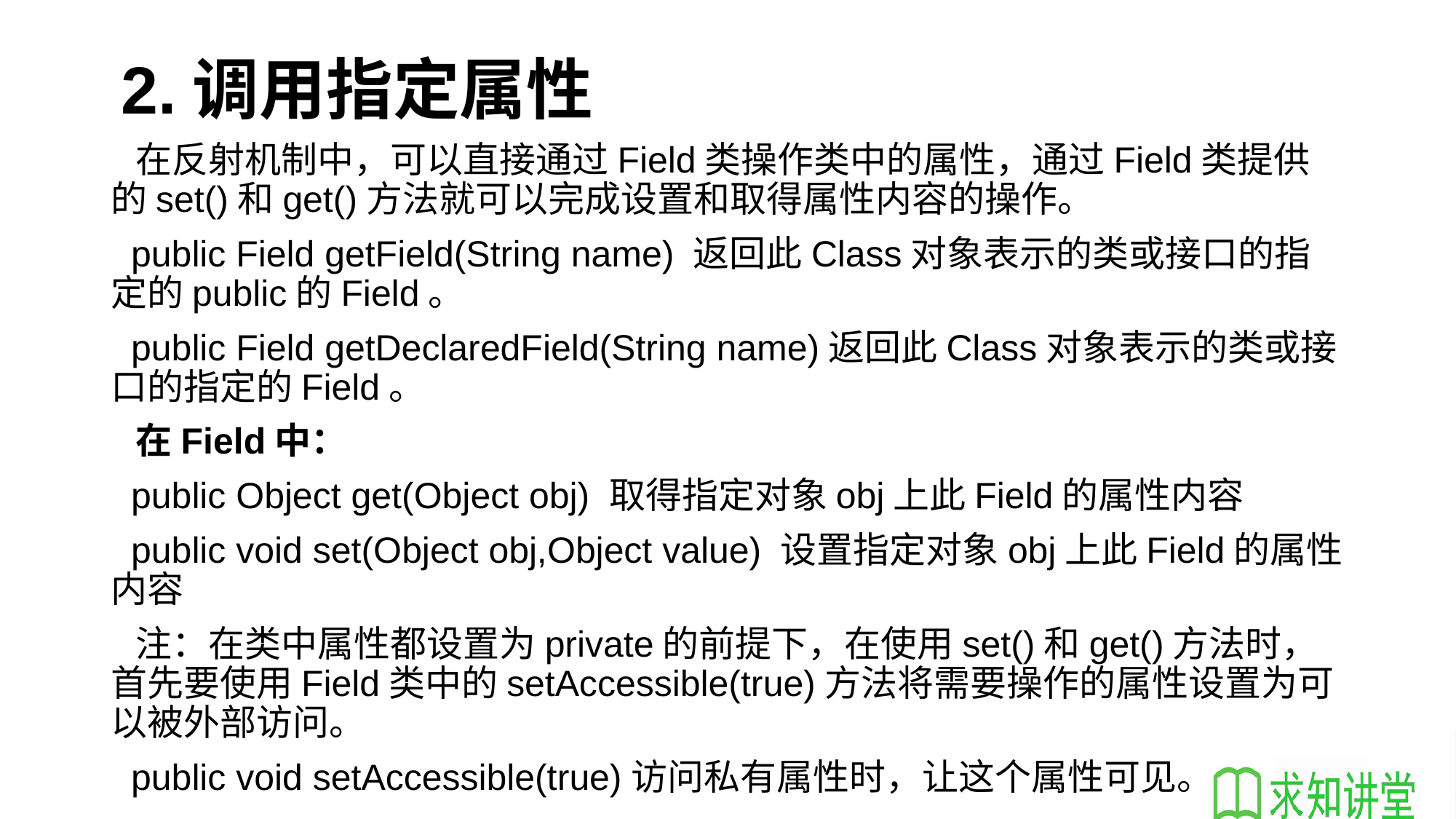

# 2.调用指定属性
  在反射机制中，可以直接通过Field类操作类中的属性，通过Field类提供的set()和get()方法就可以完成设置和取得属性内容的操作。
  public Field getField(String name) 返回此Class对象表示的类或接口的指定的public的Field。
  public Field getDeclaredField(String name)返回此Class对象表示的类或接口的指定的Field。
  在Field中：
  public Object get(Object obj) 取得指定对象obj上此Field的属性内容
  public void set(Object obj,Object value) 设置指定对象obj上此Field的属性内容
  注：在类中属性都设置为private的前提下，在使用set()和get()方法时，首先要使用Field类中的setAccessible(true)方法将需要操作的属性设置为可以被外部访问。
  public void setAccessible(true)访问私有属性时，让这个属性可见。